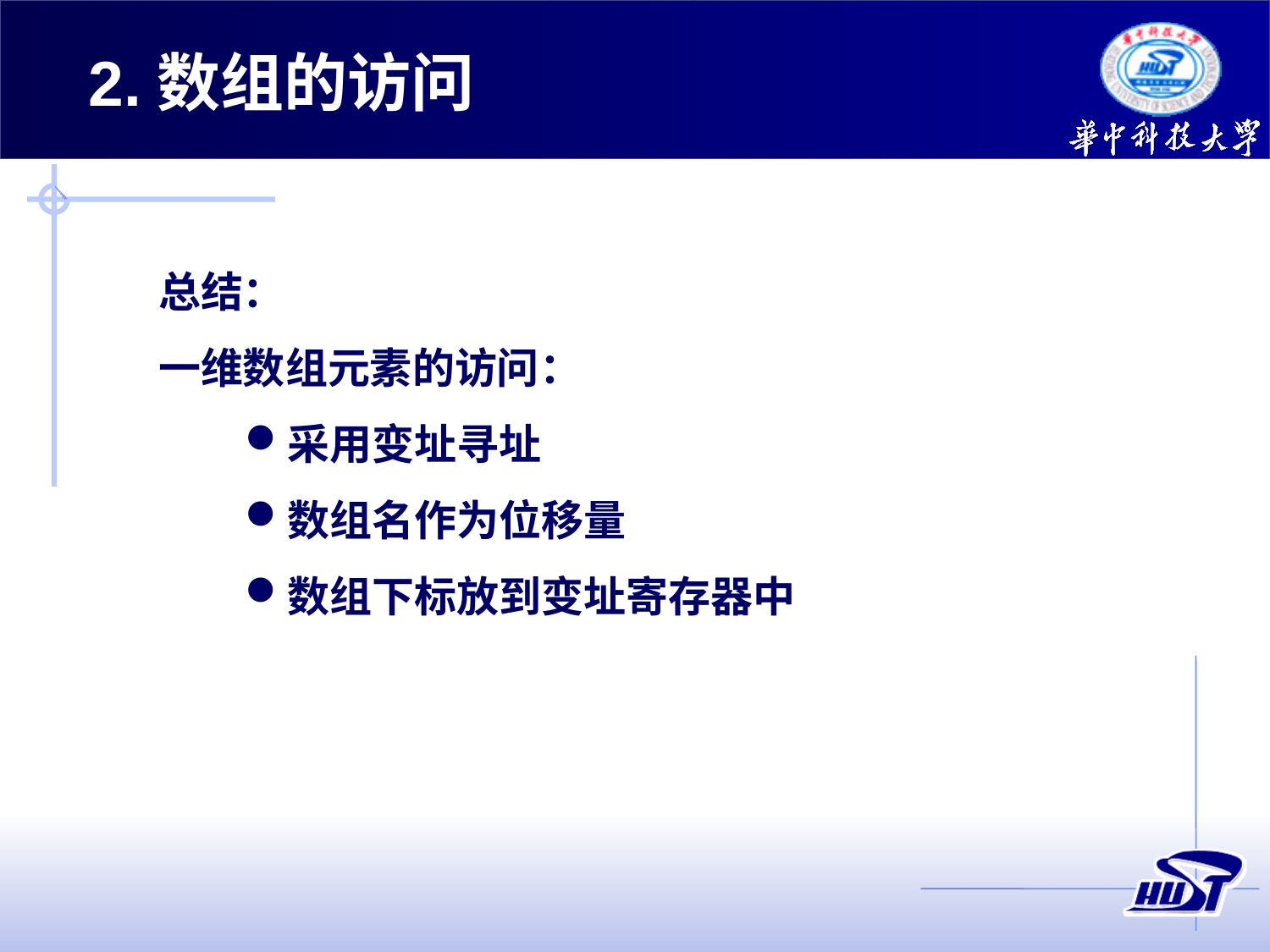

2.数组的访问
总结：
一维数组元素的访问：
采用变址寻址
数组名作为位移量
数组下标放到变址寄存器中